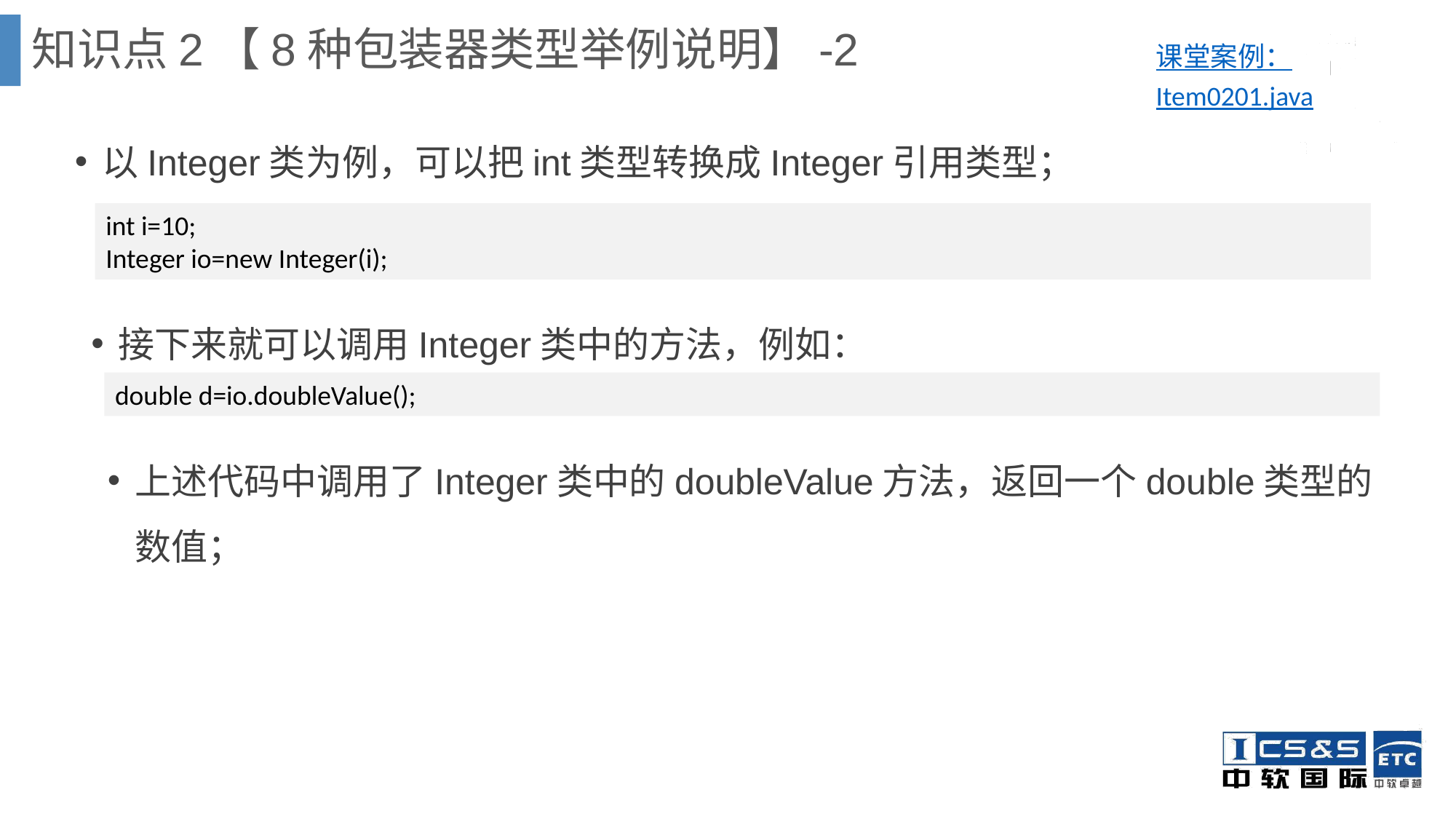

知识点2【8种包装器类型举例说明】-2
课堂案例：Item0201.java
以Integer类为例，可以把int类型转换成Integer引用类型；

int i=10;
Integer io=new Integer(i);
接下来就可以调用Integer类中的方法，例如：

double d=io.doubleValue();
上述代码中调用了Integer类中的doubleValue方法，返回一个double类型的数值；